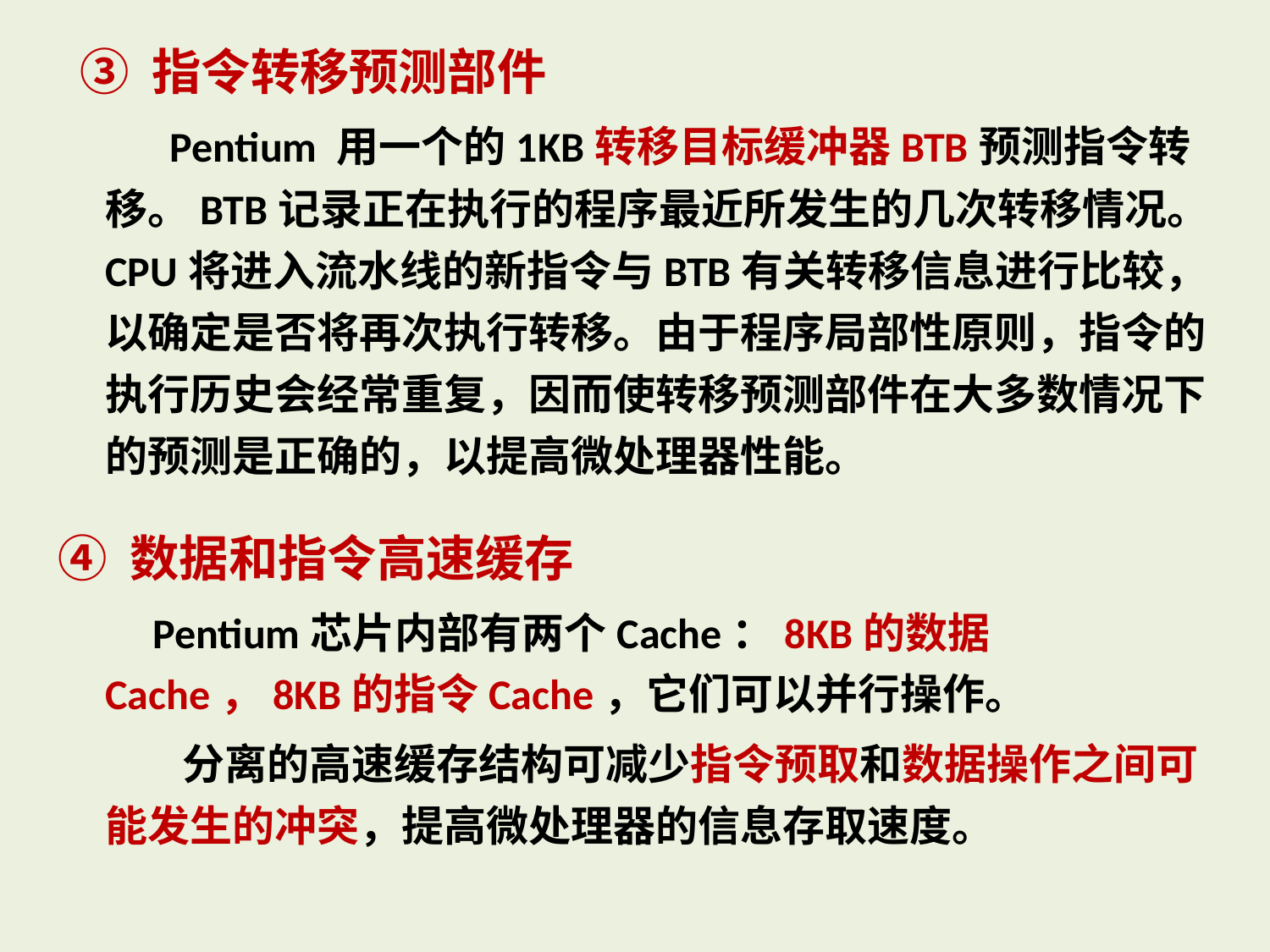

③ 指令转移预测部件
          Pentium 用一个的1KB转移目标缓冲器BTB预测指令转移。BTB记录正在执行的程序最近所发生的几次转移情况。CPU将进入流水线的新指令与BTB有关转移信息进行比较，以确定是否将再次执行转移。由于程序局部性原则，指令的执行历史会经常重复，因而使转移预测部件在大多数情况下的预测是正确的，以提高微处理器性能。

④ 数据和指令高速缓存
          Pentium芯片内部有两个Cache：8KB的数据Cache，8KB的指令Cache，它们可以并行操作。
            分离的高速缓存结构可减少指令预取和数据操作之间可能发生的冲突，提高微处理器的信息存取速度。
20